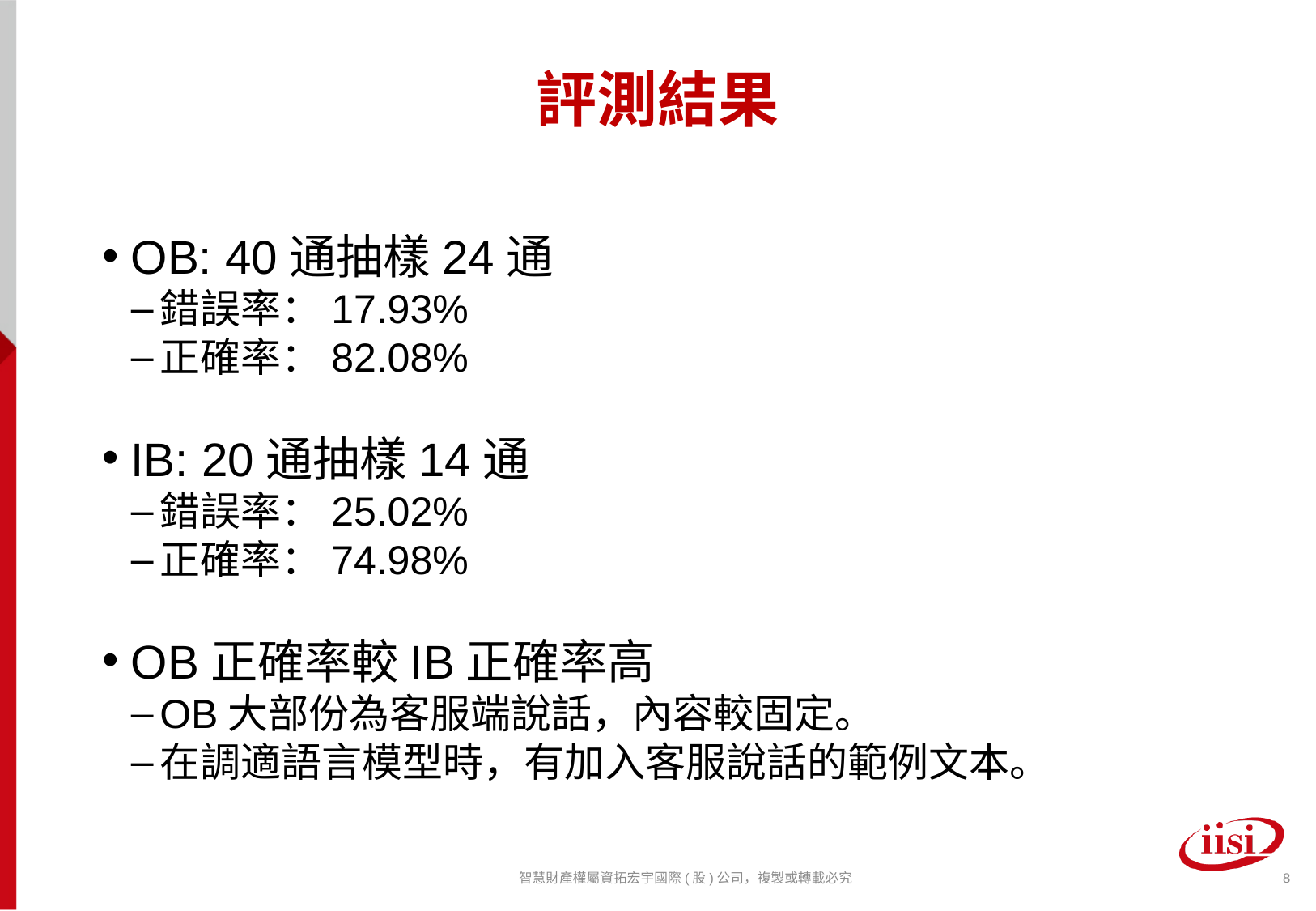

評測結果
OB: 40通抽樣24通
錯誤率：17.93%
正確率：82.08%

IB: 20通抽樣14通
錯誤率：25.02%
正確率：74.98%

OB正確率較IB正確率高
OB大部份為客服端說話，內容較固定。
在調適語言模型時，有加入客服說話的範例文本。
智慧財產權屬資拓宏宇國際(股)公司，複製或轉載必究
8